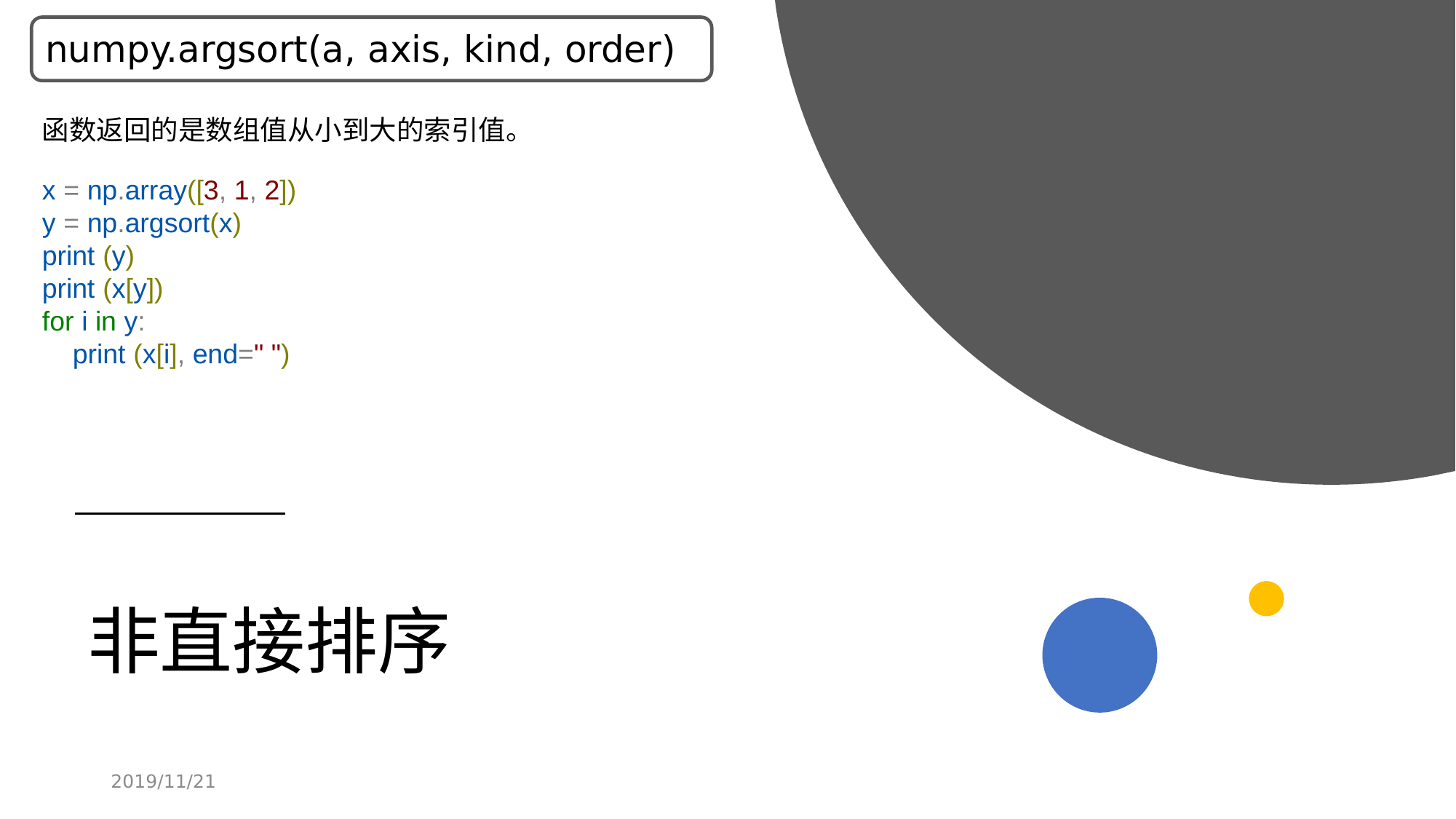

numpy.argsort(a, axis, kind, order)
函数返回的是数组值从小到大的索引值。
x = np.array([3, 1, 2])
y = np.argsort(x)
print (y)
print (x[y])
for i in y:
    print (x[i], end=" ")
# 非直接排序

2019/11/21
高级算法语言和程序设计
23